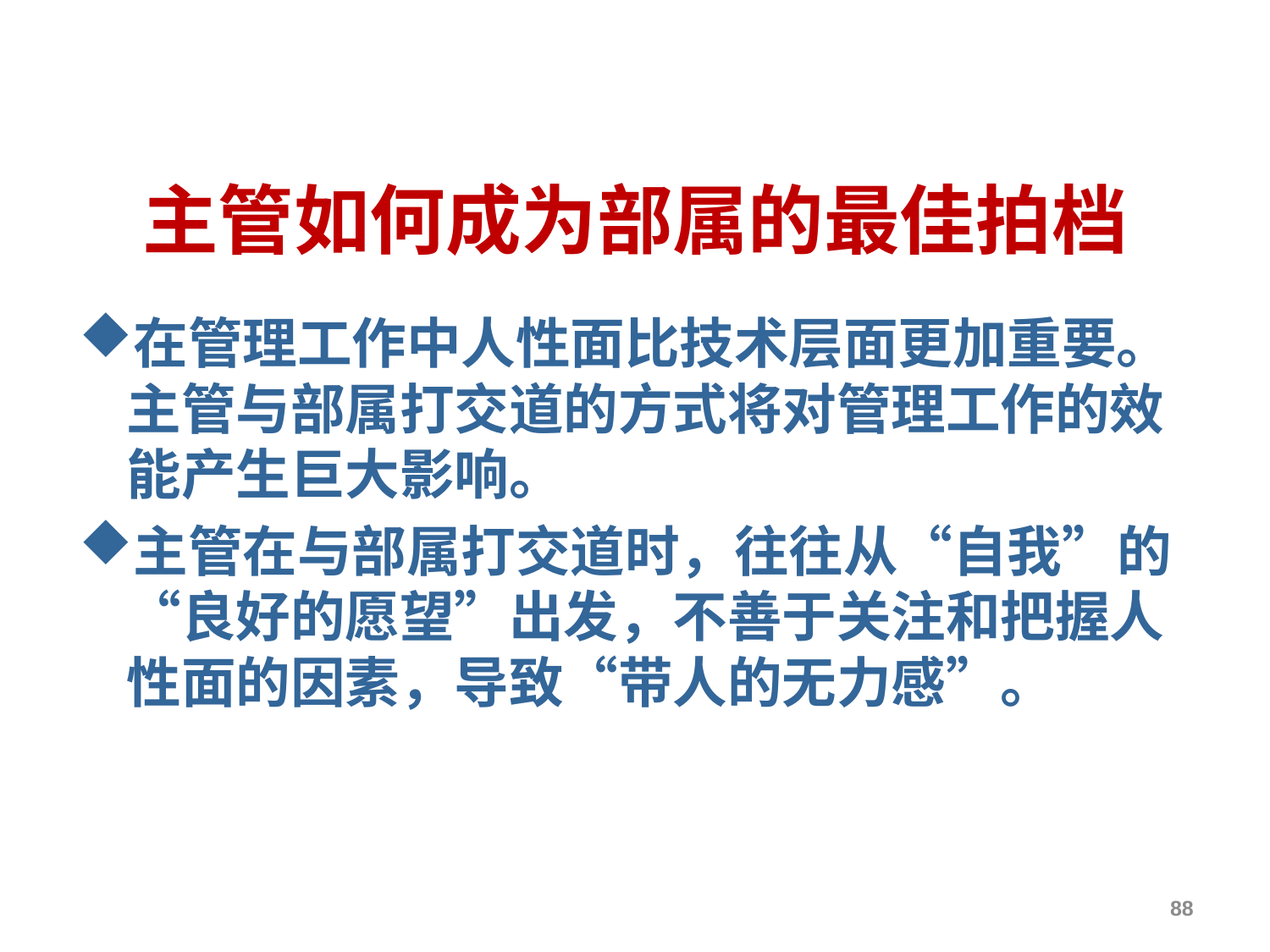

# 主管如何成为部属的最佳拍档
在管理工作中人性面比技术层面更加重要。主管与部属打交道的方式将对管理工作的效能产生巨大影响。
主管在与部属打交道时，往往从“自我”的“良好的愿望”出发，不善于关注和把握人性面的因素，导致“带人的无力感”。
88